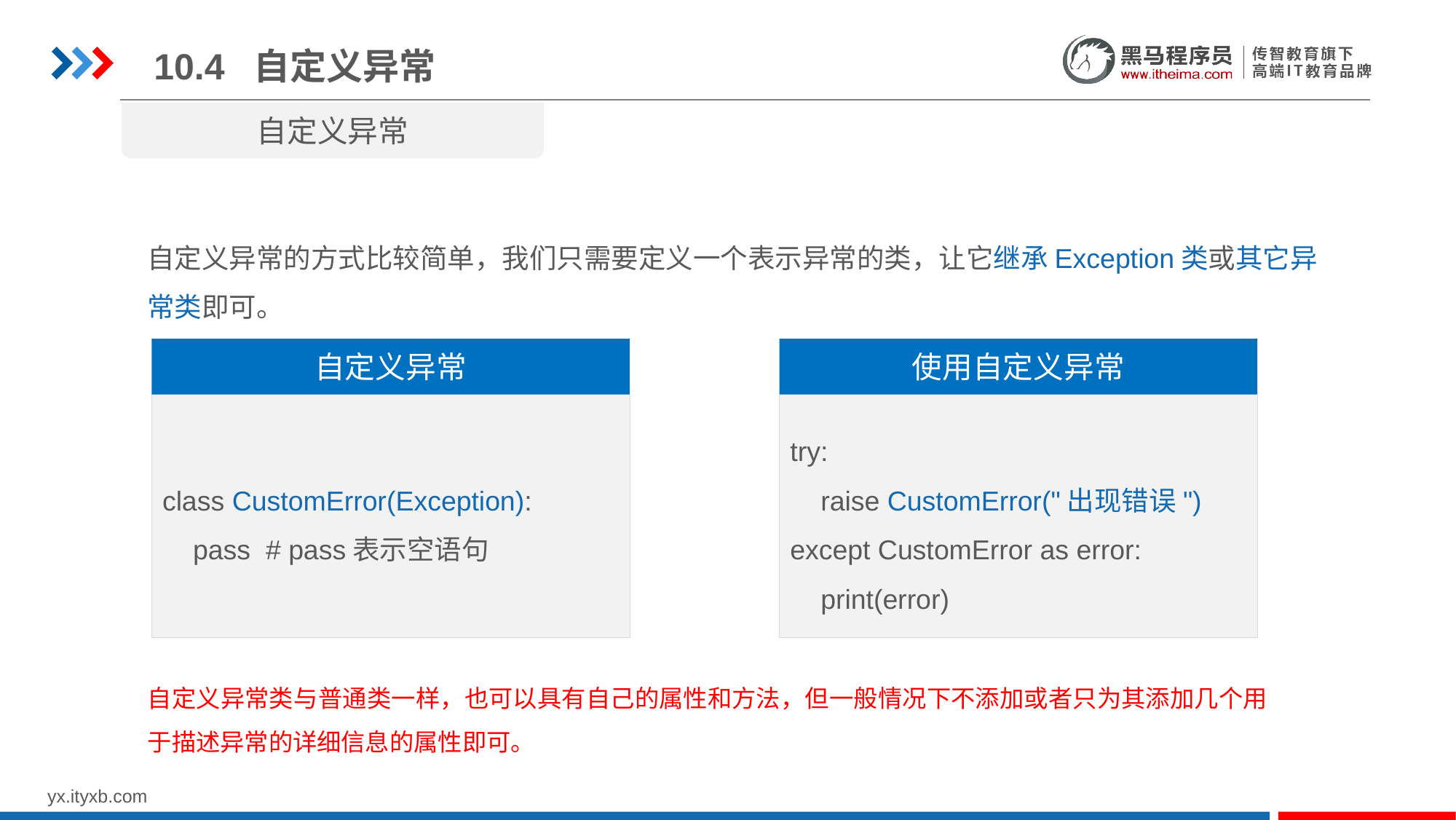

10.4  自定义异常

自定义异常
自定义异常的方式比较简单，我们只需要定义一个表示异常的类，让它继承Exception类或其它异常类即可。

自定义异常
使用自定义异常
class CustomError(Exception):
    pass  # pass表示空语句
try:
    raise CustomError("出现错误")
except CustomError as error:
    print(error)
自定义异常类与普通类一样，也可以具有自己的属性和方法，但一般情况下不添加或者只为其添加几个用于描述异常的详细信息的属性即可。